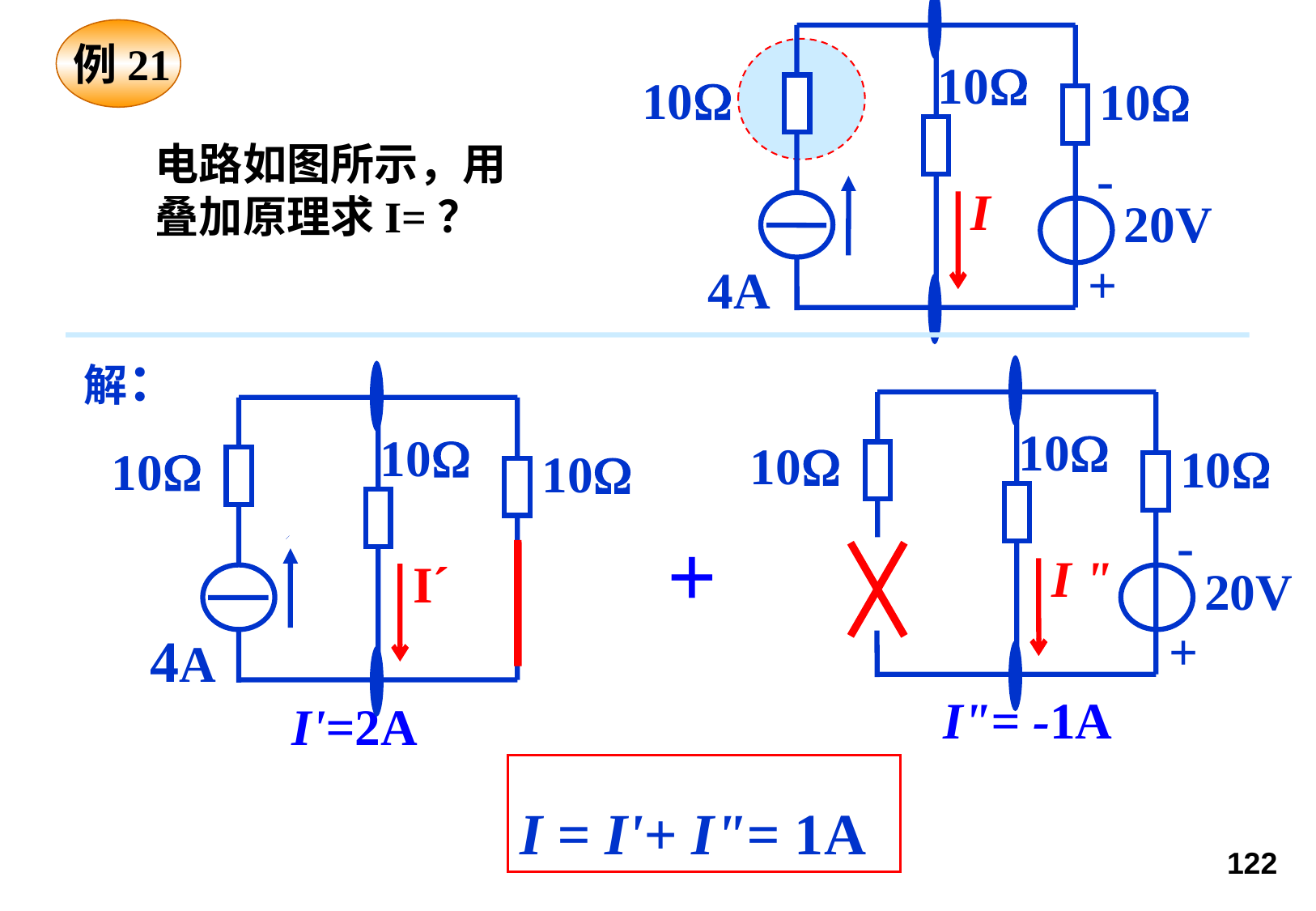

10Ω
10Ω
10Ω

-

20V
I

+
4A

例21

电路如图所示，用叠加原理求I=？
解：

10Ω
10Ω
10Ω

-

20V
I "

+

10Ω
10Ω
10Ω

I´

4A

+
I"= -1A
I'=2A
I = I'+ I"= 1A